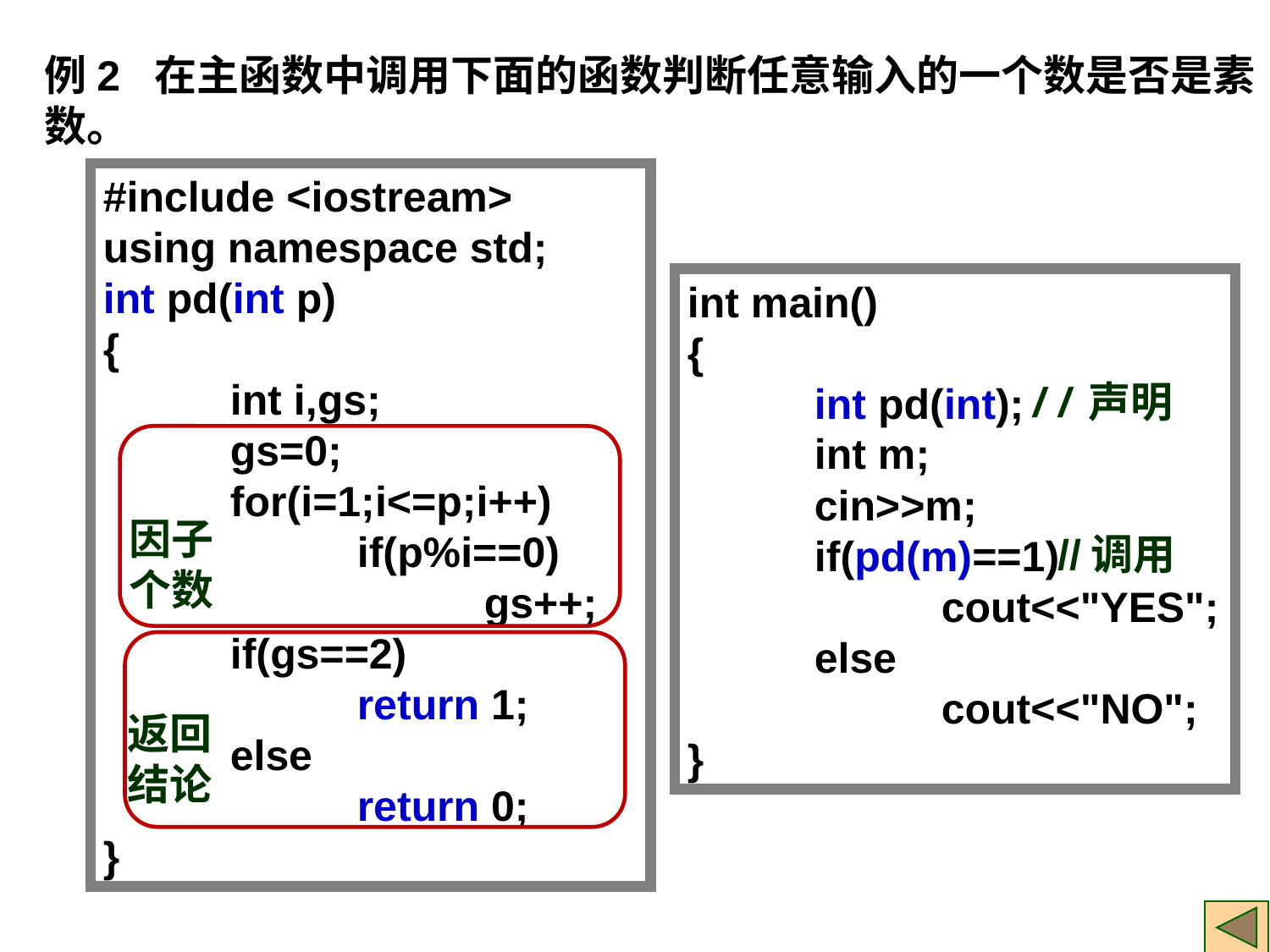

例2  在主函数中调用下面的函数判断任意输入的一个数是否是素数。
#include <iostream>
using namespace std;
int pd(int p)
{
	int i,gs;
	gs=0;
	for(i=1;i<=p;i++)
		if(p%i==0)
			gs++;
	if(gs==2)
		return 1;
	else
		return 0;
}
int main()
{
	int pd(int);
	int m;
	cin>>m;
	if(pd(m)==1)
		cout<<"YES";
	else
		cout<<"NO";
}
//声明

因子个数
//调用

返回结论